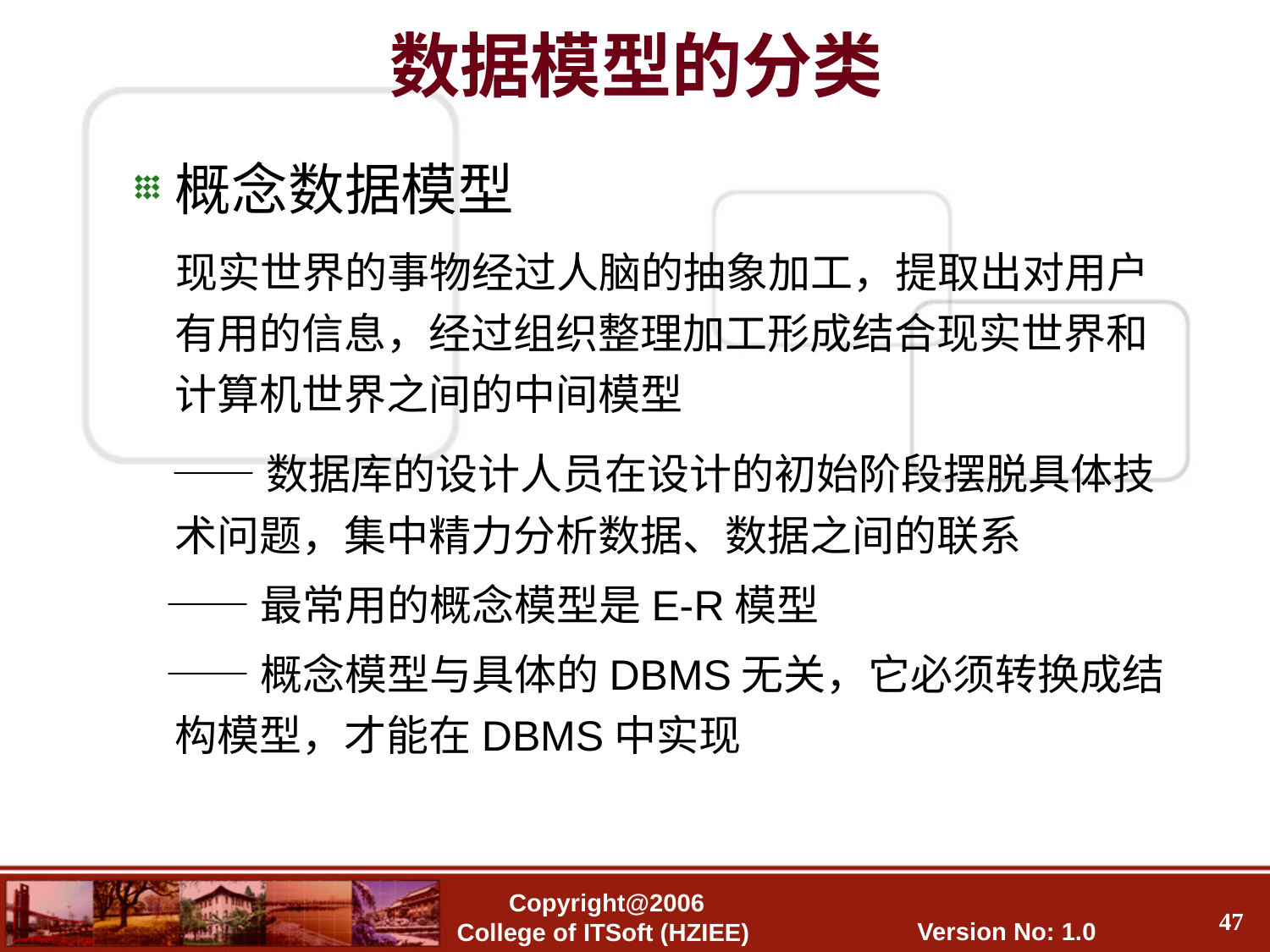

数据模型的分类
概念数据模型
    现实世界的事物经过人脑的抽象加工，提取出对用户有用的信息，经过组织整理加工形成结合现实世界和计算机世界之间的中间模型
    ——数据库的设计人员在设计的初始阶段摆脱具体技术问题，集中精力分析数据、数据之间的联系
    ——最常用的概念模型是E-R模型
    ——概念模型与具体的DBMS无关，它必须转换成结构模型，才能在DBMS中实现